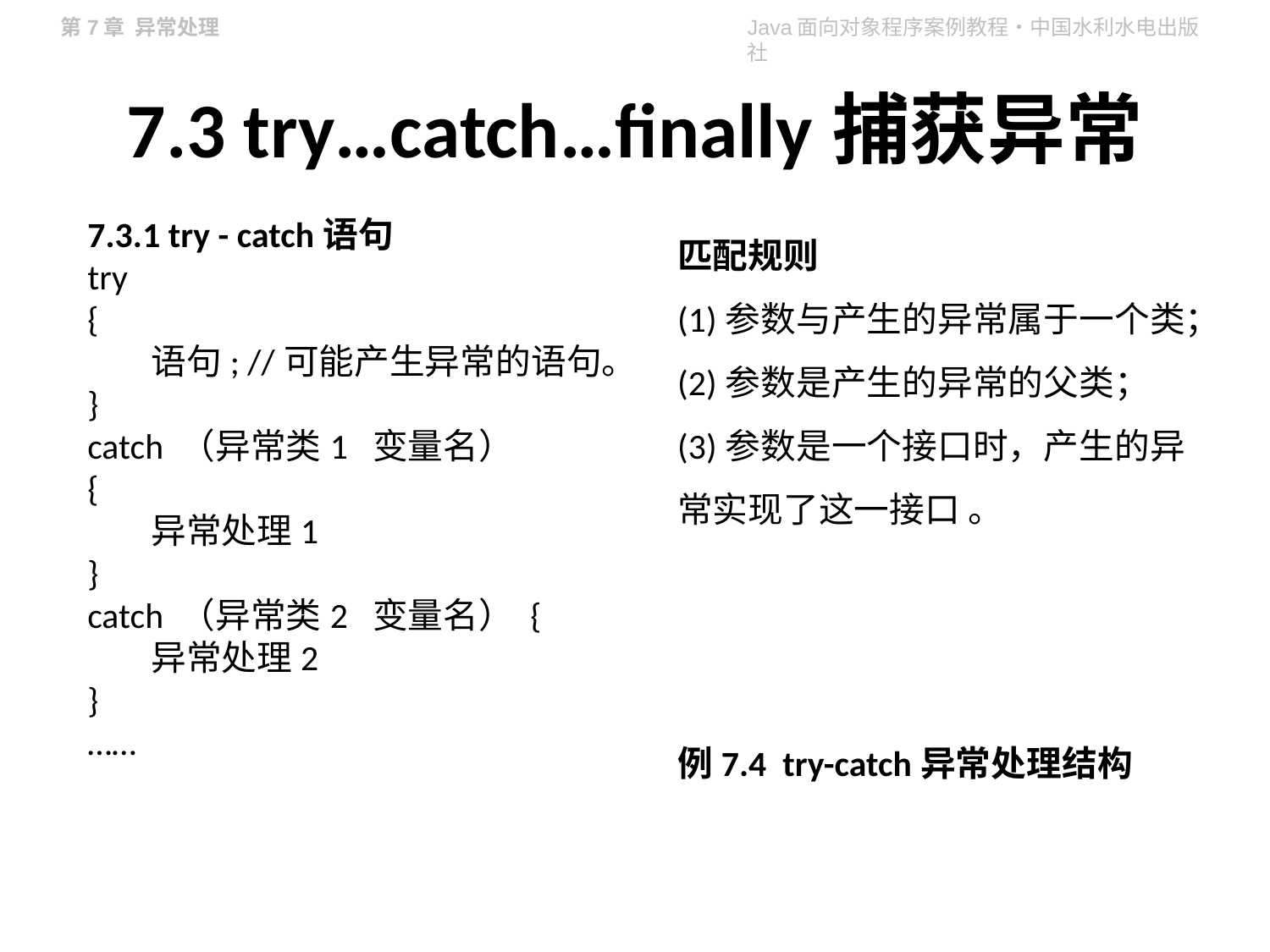

# 7.3 try…catch…finally捕获异常
7.3.1 try - catch语句
try
{
语句; //可能产生异常的语句。
}
catch （异常类1  变量名）
{
异常处理1
}
catch （异常类2  变量名） {
异常处理2
}
……
匹配规则
(1)参数与产生的异常属于一个类；
(2)参数是产生的异常的父类；
(3)参数是一个接口时，产生的异常实现了这一接口 。

例7.4  try-catch异常处理结构